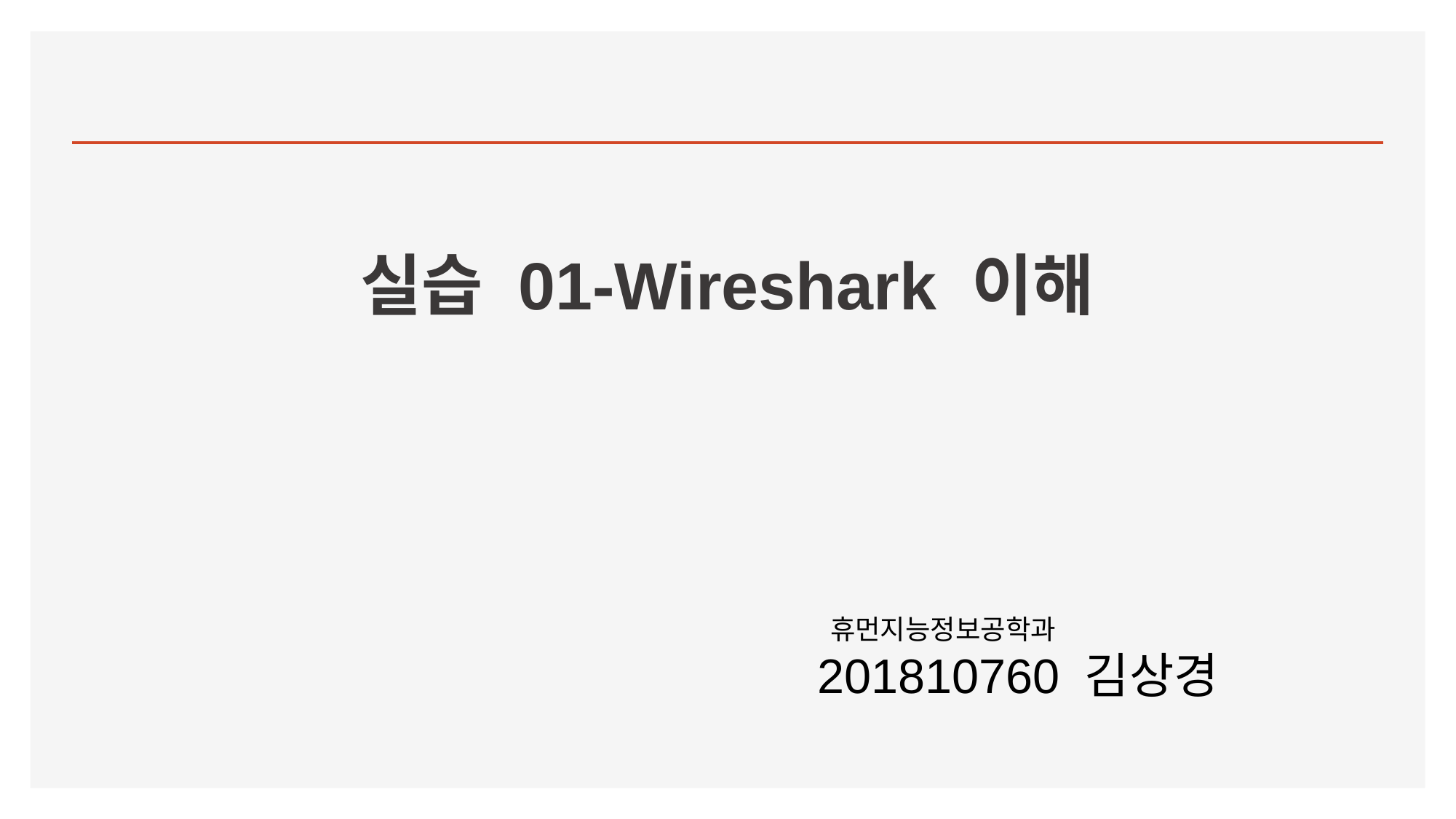

# 실습 01-Wireshark 이해
 휴먼지능정보공학과
201810760 김상경